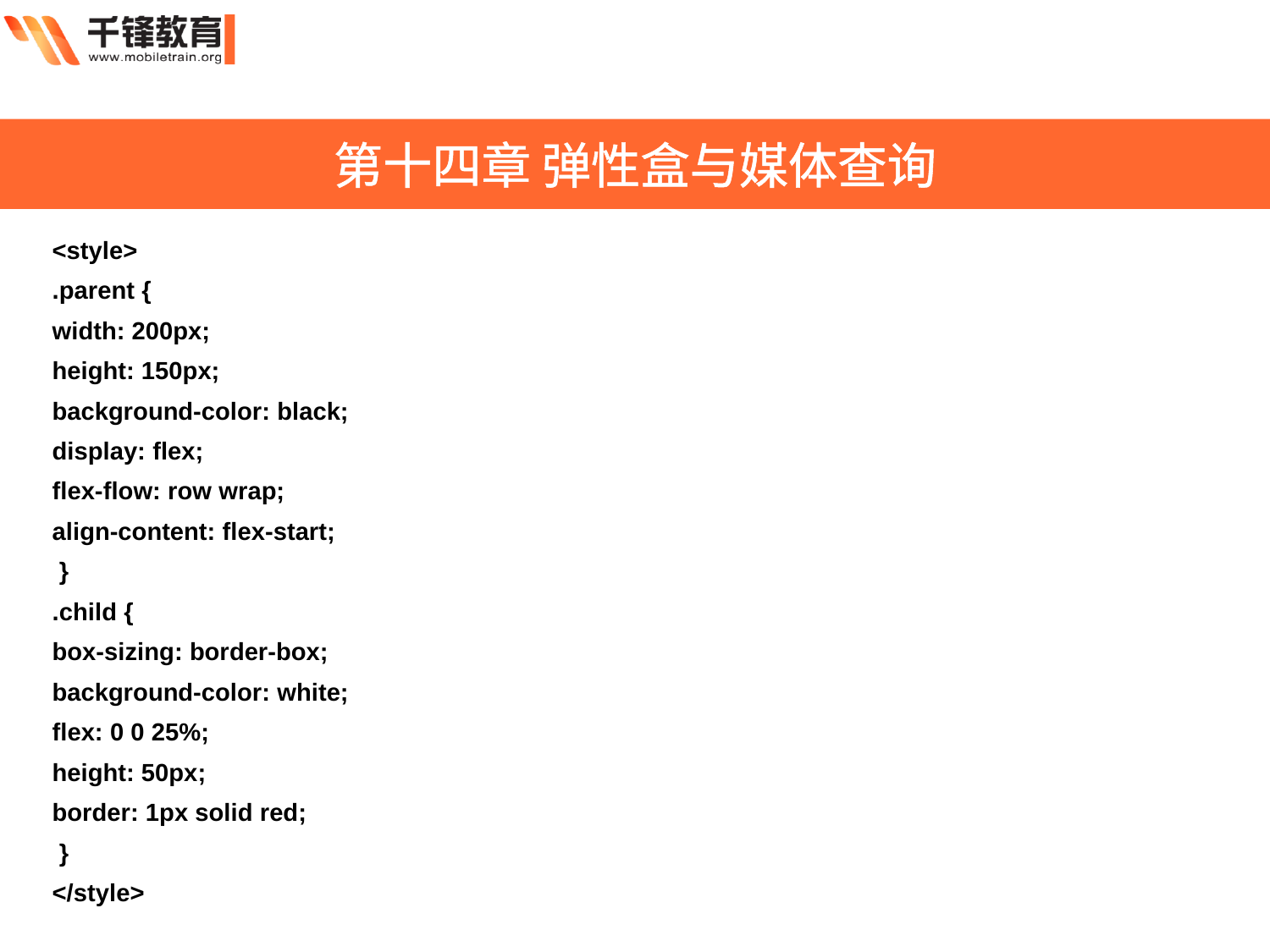

第十四章 弹性盒与媒体查询
<style>
.parent {
width: 200px;
height: 150px;
background-color: black;
display: flex;
flex-flow: row wrap;
align-content: flex-start;
 }
.child {
box-sizing: border-box;
background-color: white;
flex: 0 0 25%;
height: 50px;
border: 1px solid red;
 }
</style>